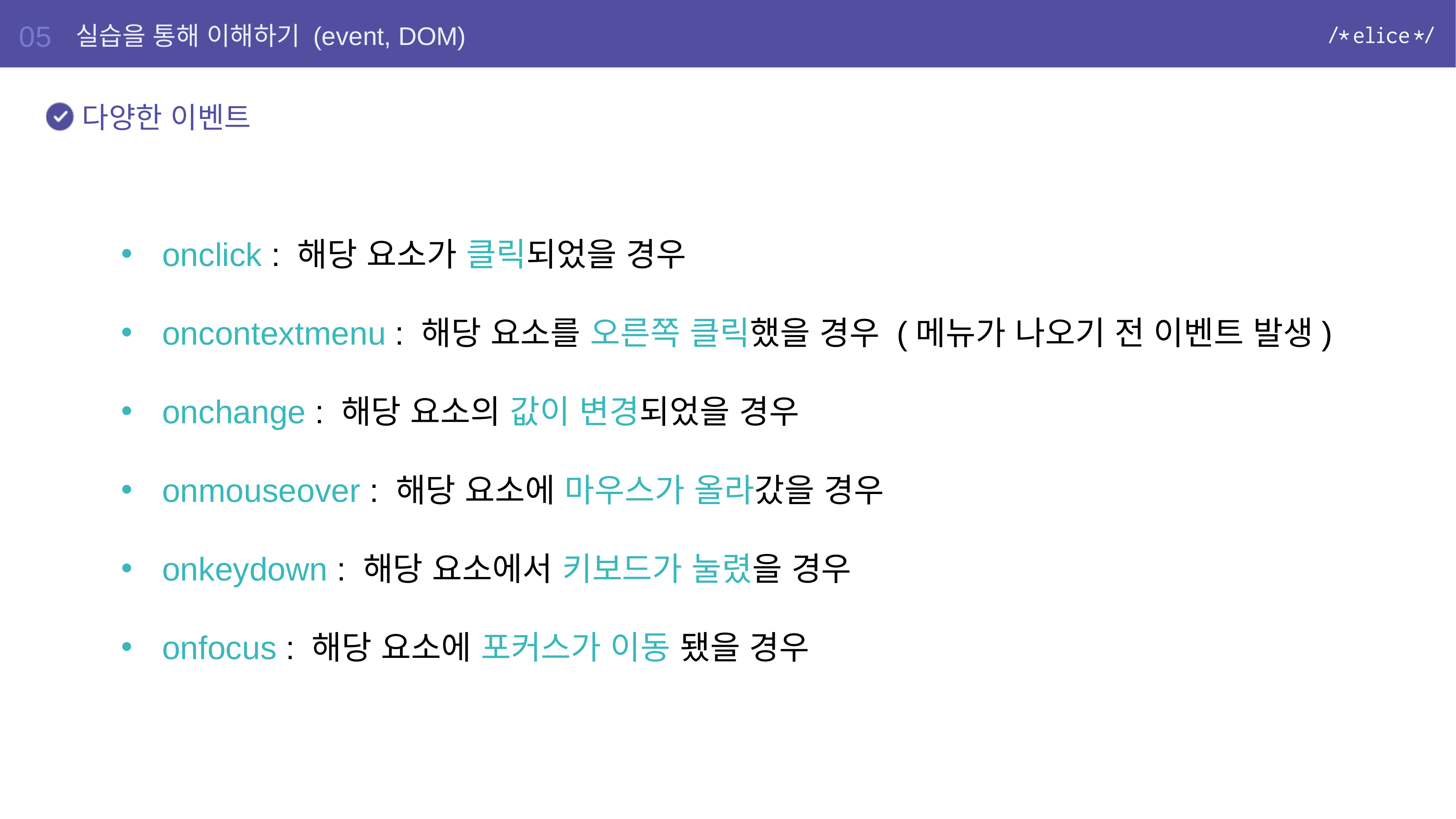

05
실습을 통해 이해하기 (event, DOM)
다양한 이벤트
onclick : 해당 요소가 클릭되었을 경우
oncontextmenu : 해당 요소를 오른쪽 클릭했을 경우 (메뉴가 나오기 전 이벤트 발생)
onchange : 해당 요소의 값이 변경되었을 경우
onmouseover : 해당 요소에 마우스가 올라갔을 경우
onkeydown : 해당 요소에서 키보드가 눌렸을 경우
onfocus : 해당 요소에 포커스가 이동 됐을 경우